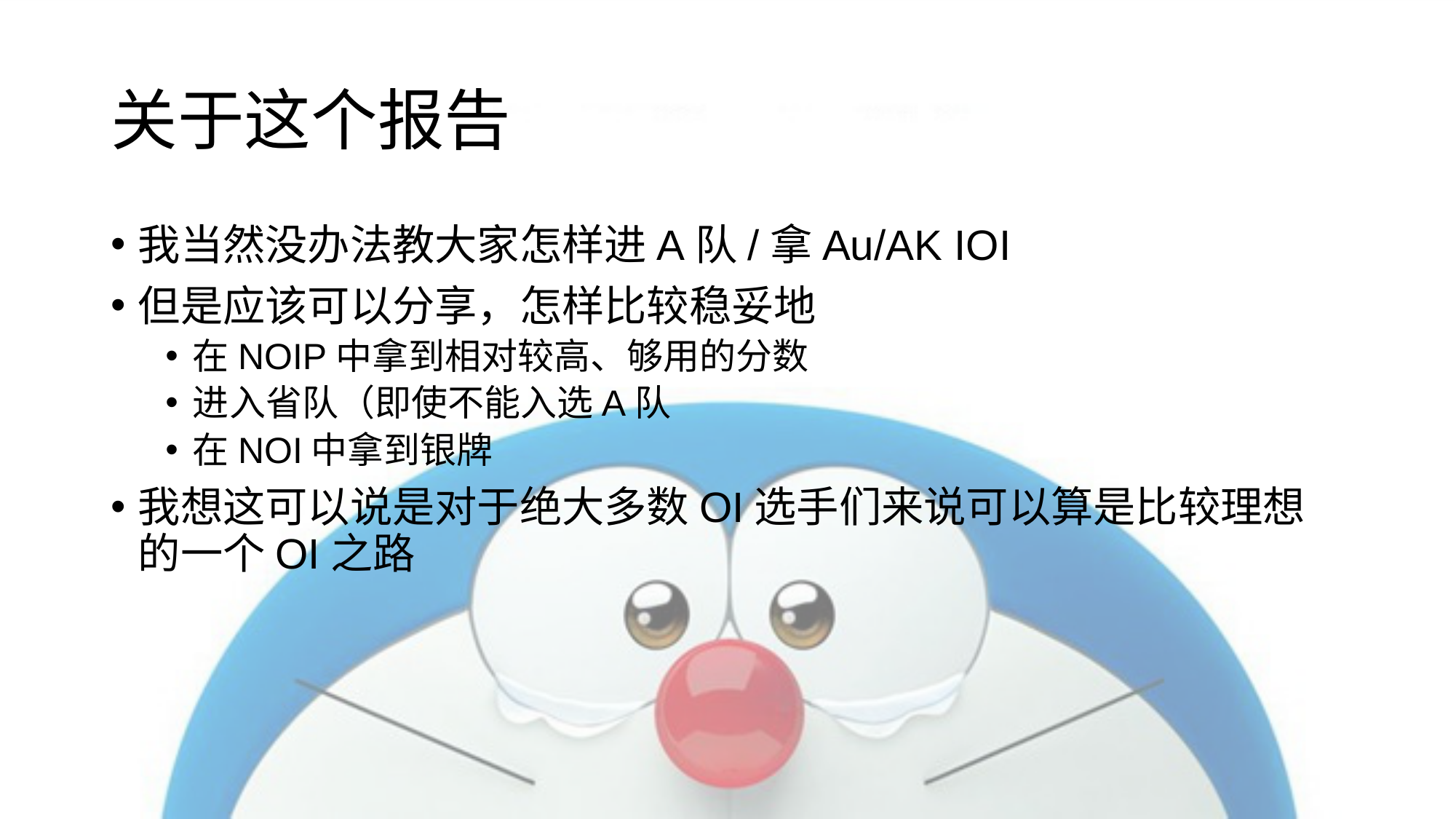

# 关于这个报告
我当然没办法教大家怎样进A队/拿Au/AK IOI
但是应该可以分享，怎样比较稳妥地
在NOIP中拿到相对较高、够用的分数
进入省队（即使不能入选A队
在NOI中拿到银牌
我想这可以说是对于绝大多数OI选手们来说可以算是比较理想的一个OI之路